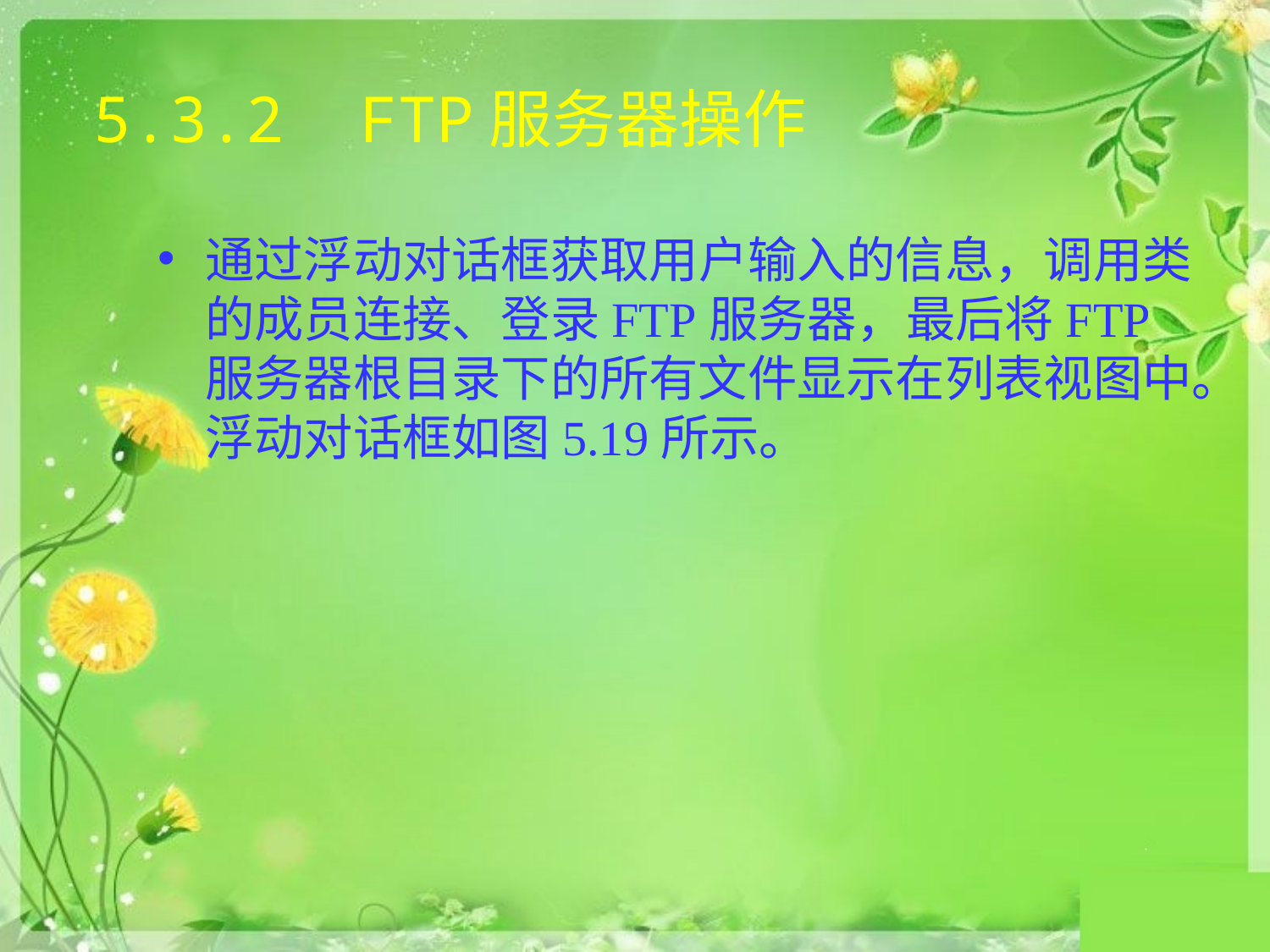

# 5.3.2  FTP服务器操作
通过浮动对话框获取用户输入的信息，调用类的成员连接、登录FTP服务器，最后将FTP服务器根目录下的所有文件显示在列表视图中。浮动对话框如图5.19所示。